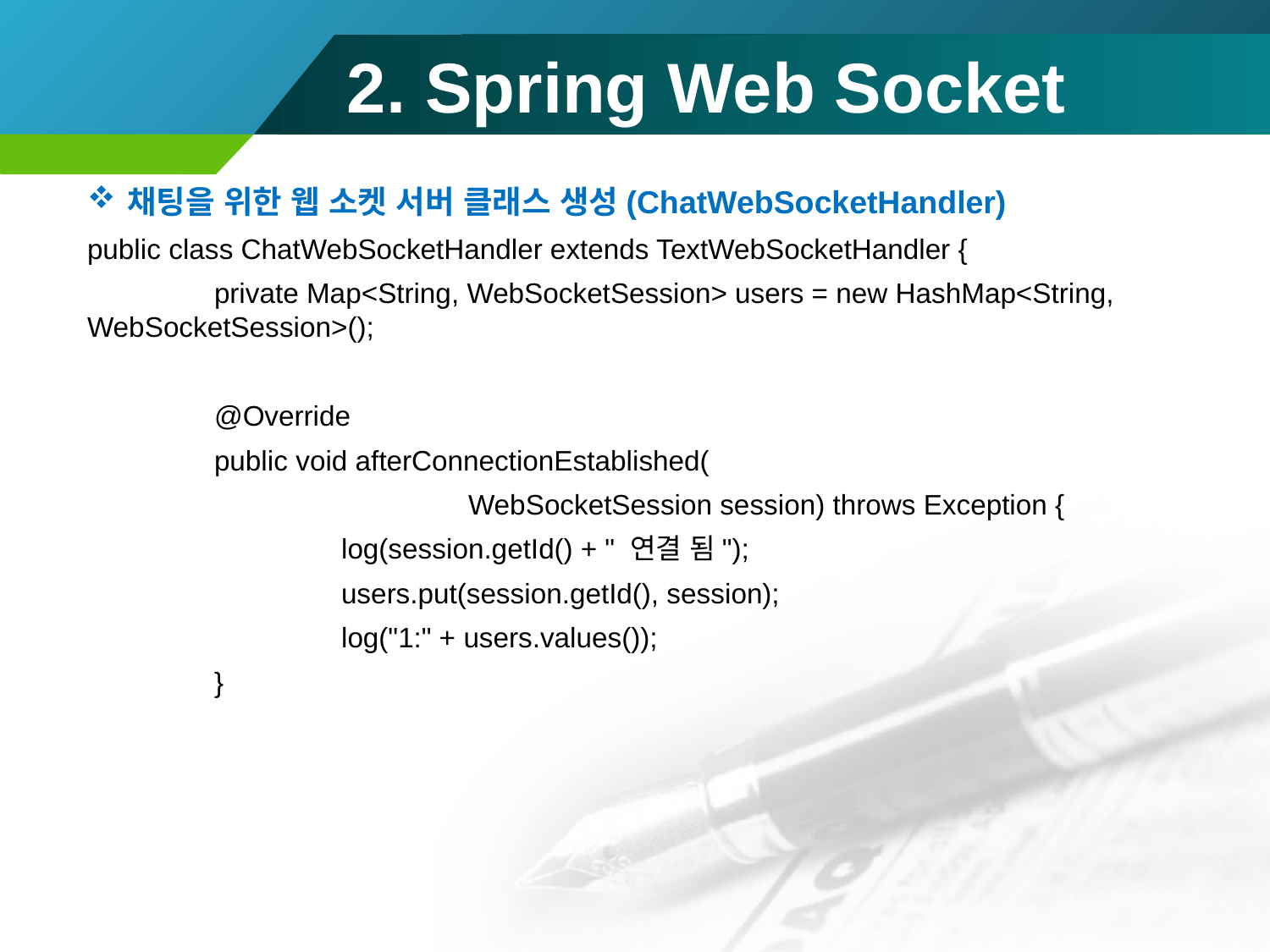

# 2. Spring Web Socket
채팅을 위한 웹 소켓 서버 클래스 생성(ChatWebSocketHandler)
public class ChatWebSocketHandler extends TextWebSocketHandler {
	private Map<String, WebSocketSession> users = new HashMap<String, WebSocketSession>();

	@Override
	public void afterConnectionEstablished(
			WebSocketSession session) throws Exception {
		log(session.getId() + " 연결 됨");
		users.put(session.getId(), session);
		log("1:" + users.values());
	}